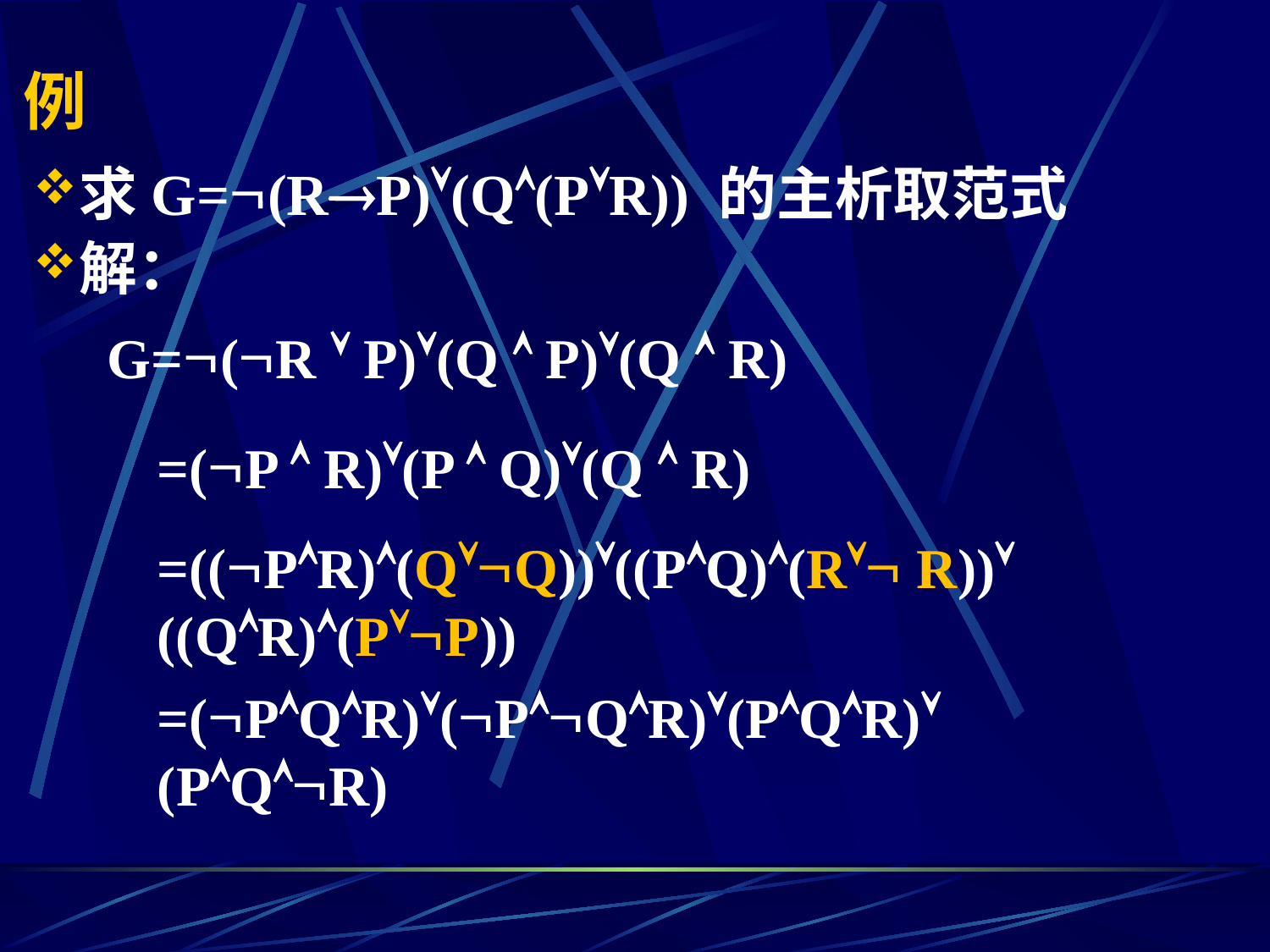

# 例
求G=¬(R→P)∨(Q∧(P∨R)) 的主析取范式
解：

G=¬(¬R ∨ P)∨(Q ∧ P)∨(Q ∧ R)
=(¬P ∧ R)∨(P ∧ Q)∨(Q ∧ R)
=((¬P∧R)∧(Q∨¬Q))∨((P∧Q)∧(R∨¬ R))∨ ((Q∧R)∧(P∨¬P))
=(¬P∧Q∧R)∨(¬P∧¬Q∧R)∨(P∧Q∧R)∨ (P∧Q∧¬R)

105